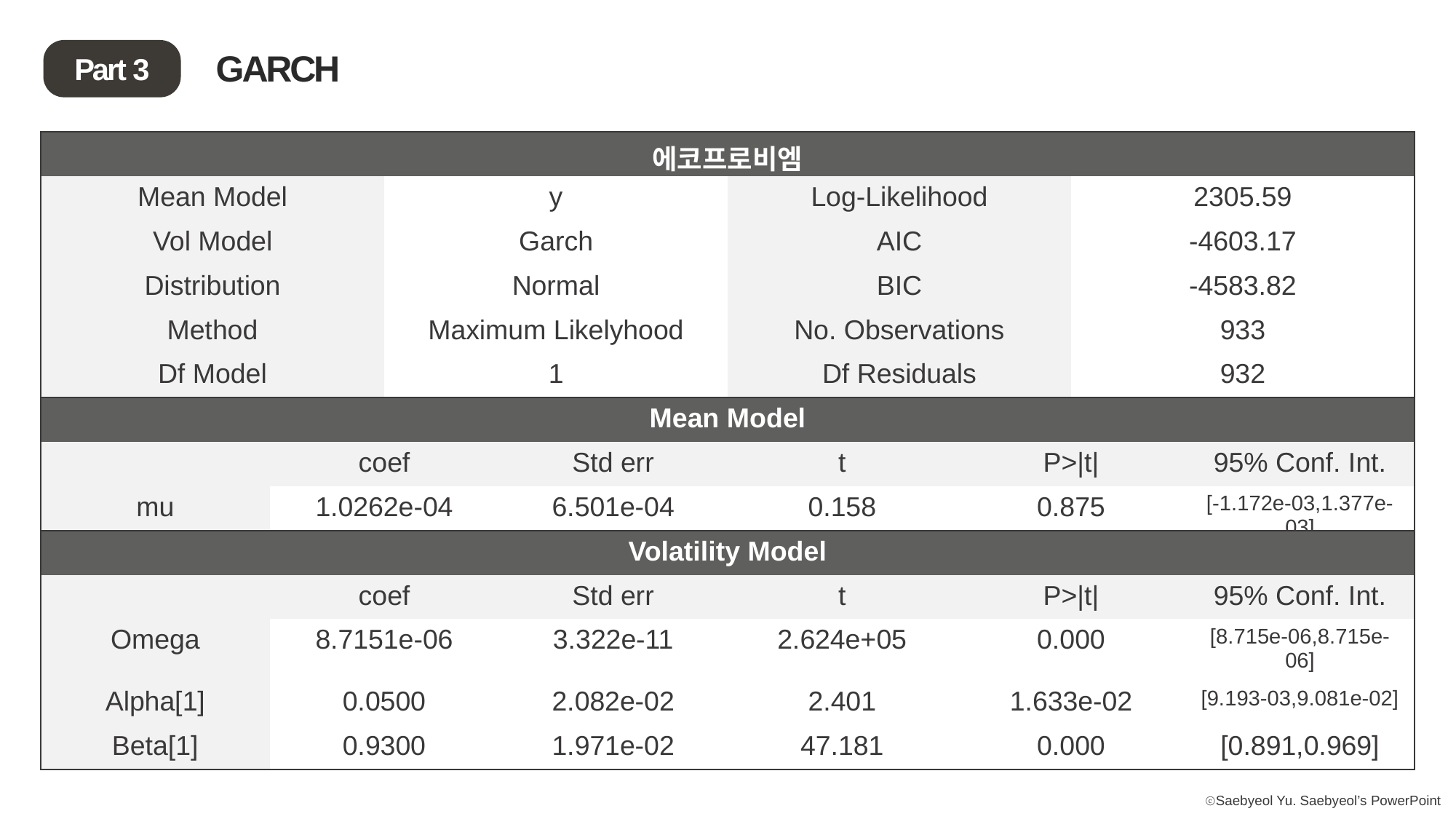

GARCH
Part 3
| 에코프로비엠 |  |  |  |
| --- | --- | --- | --- |
| Mean Model | y | Log-Likelihood | 2305.59 |
| Vol Model | Garch | AIC | -4603.17 |
| Distribution | Normal | BIC | -4583.82 |
| Method | Maximum Likelyhood | No. Observations | 933 |
| Df Model | 1 | Df Residuals | 932 |
| Mean Model |  |  |  |  |  |
| --- | --- | --- | --- | --- | --- |
|  | coef | Std err | t | P>|t| | 95% Conf. Int. |
| mu | 1.0262e-04 | 6.501e-04 | 0.158 | 0.875 | [-1.172e-03,1.377e-03] |
| Volatility Model |  |  |  |  |  |
| --- | --- | --- | --- | --- | --- |
|  | coef | Std err | t | P>|t| | 95% Conf. Int. |
| Omega | 8.7151e-06 | 3.322e-11 | 2.624e+05 | 0.000 | [8.715e-06,8.715e-06] |
| Alpha[1] | 0.0500 | 2.082e-02 | 2.401 | 1.633e-02 | [9.193-03,9.081e-02] |
| Beta[1] | 0.9300 | 1.971e-02 | 47.181 | 0.000 | [0.891,0.969] |